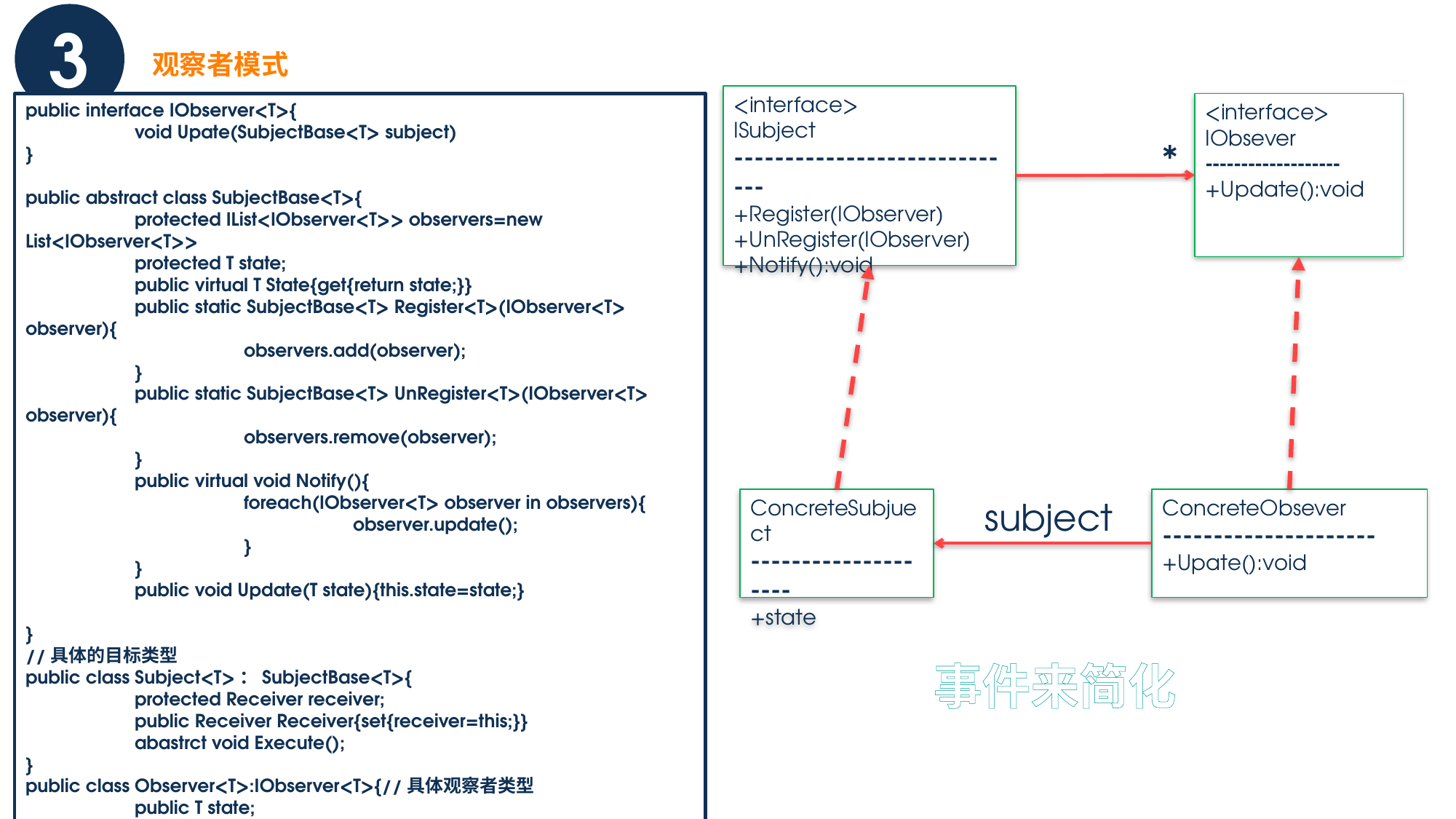

3
观察者模式
<interface>
ISubject
-----------------------------
+Register(IObserver)
+UnRegister(IObserver)
+Notify():void

public interface IObserver<T>{
	void Upate(SubjectBase<T> subject)
}

public abstract class SubjectBase<T>{
	protected IList<IObserver<T>> observers=new List<IObserver<T>>
	protected T state;
	public virtual T State{get{return state;}}
	public static SubjectBase<T> Register<T>(IObserver<T> observer){
		observers.add(observer);
	}
	public static SubjectBase<T> UnRegister<T>(IObserver<T> observer){
		observers.remove(observer);
	}
	public virtual void Notify(){
		foreach(IObserver<T> observer in observers){
			observer.update();
		}
	}
	public void Update(T state){this.state=state;}

}
//具体的目标类型
public class Subject<T>：SubjectBase<T>{
	protected Receiver receiver;
	public Receiver Receiver{set{receiver=this;}}
	abastrct void Execute();
}
public class Observer<T>:IObserver<T>{//具体观察者类型
	public T state;
	public  void  Update(SubjectBase<T>  subject){		this.state.subject.state;	}
}
<interface>
IObsever
-------------------
+Update():void
*
ConcreteSubjuect
--------------------
+state
subject
ConcreteObsever
---------------------
+Upate():void
事件来简化